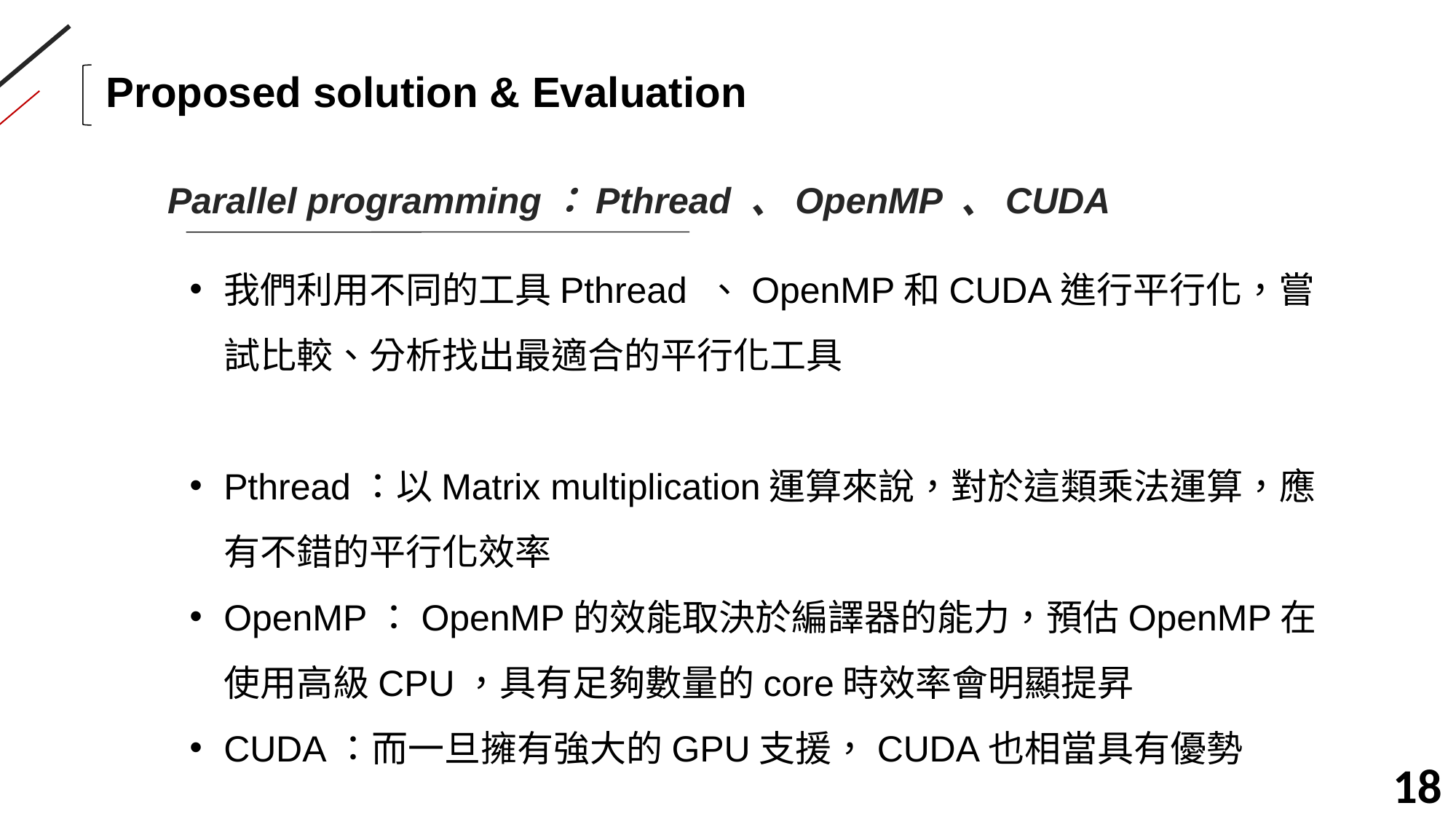

Proposed solution & Evaluation

Parallel programming：Pthread 、OpenMP 、CUDA
我們利用不同的工具Pthread 、OpenMP和CUDA進行平行化，嘗試比較、分析找出最適合的平行化工具

Pthread：以Matrix multiplication運算來說，對於這類乘法運算，應有不錯的平行化效率
OpenMP：OpenMP的效能取決於編譯器的能力，預估OpenMP在使用高級CPU，具有足夠數量的core時效率會明顯提昇
CUDA：而一旦擁有強大的GPU支援，CUDA也相當具有優勢
18